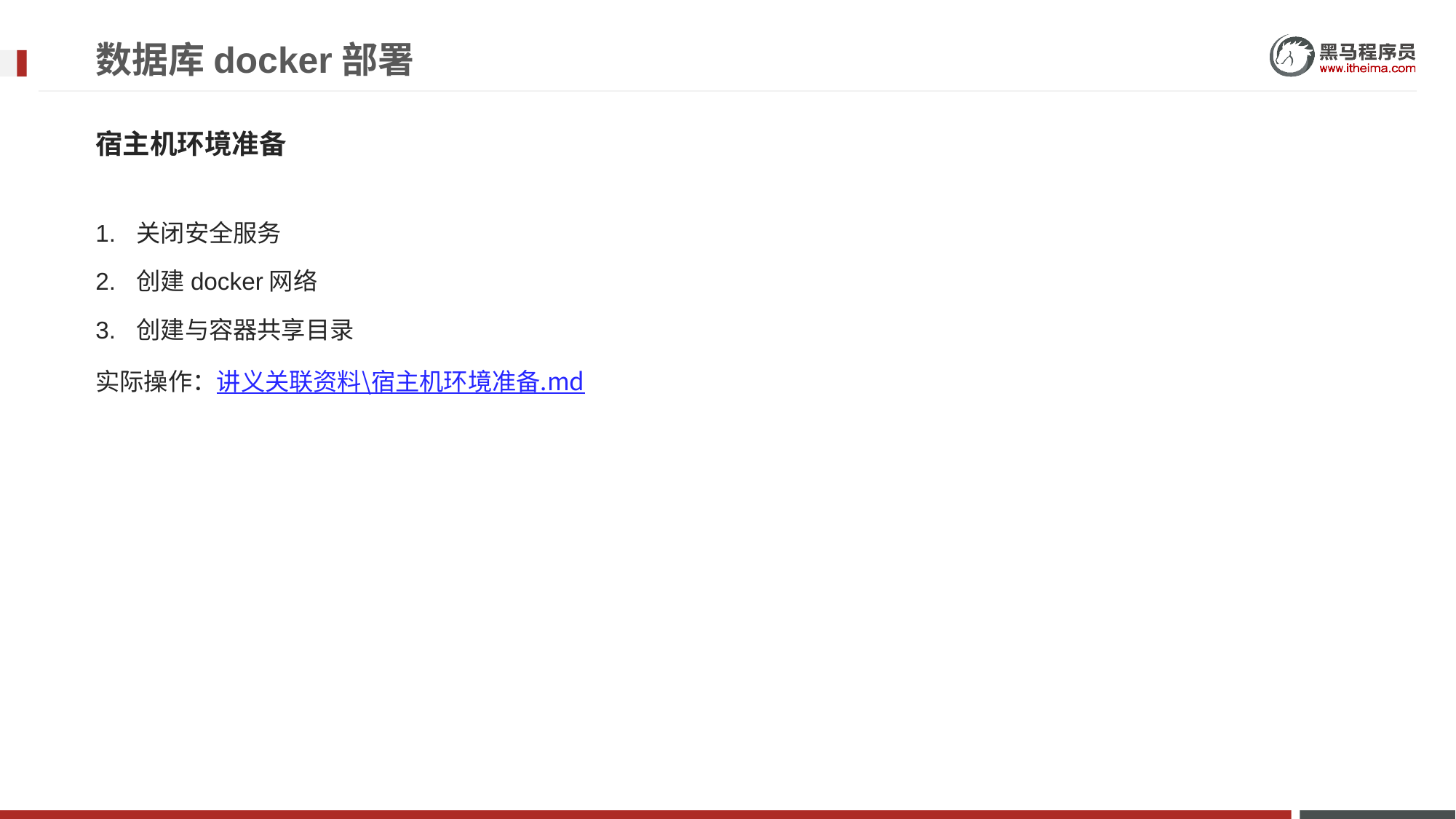

# 数据库docker部署
宿主机环境准备
关闭安全服务
创建docker网络
创建与容器共享目录
实际操作：讲义关联资料\宿主机环境准备.md